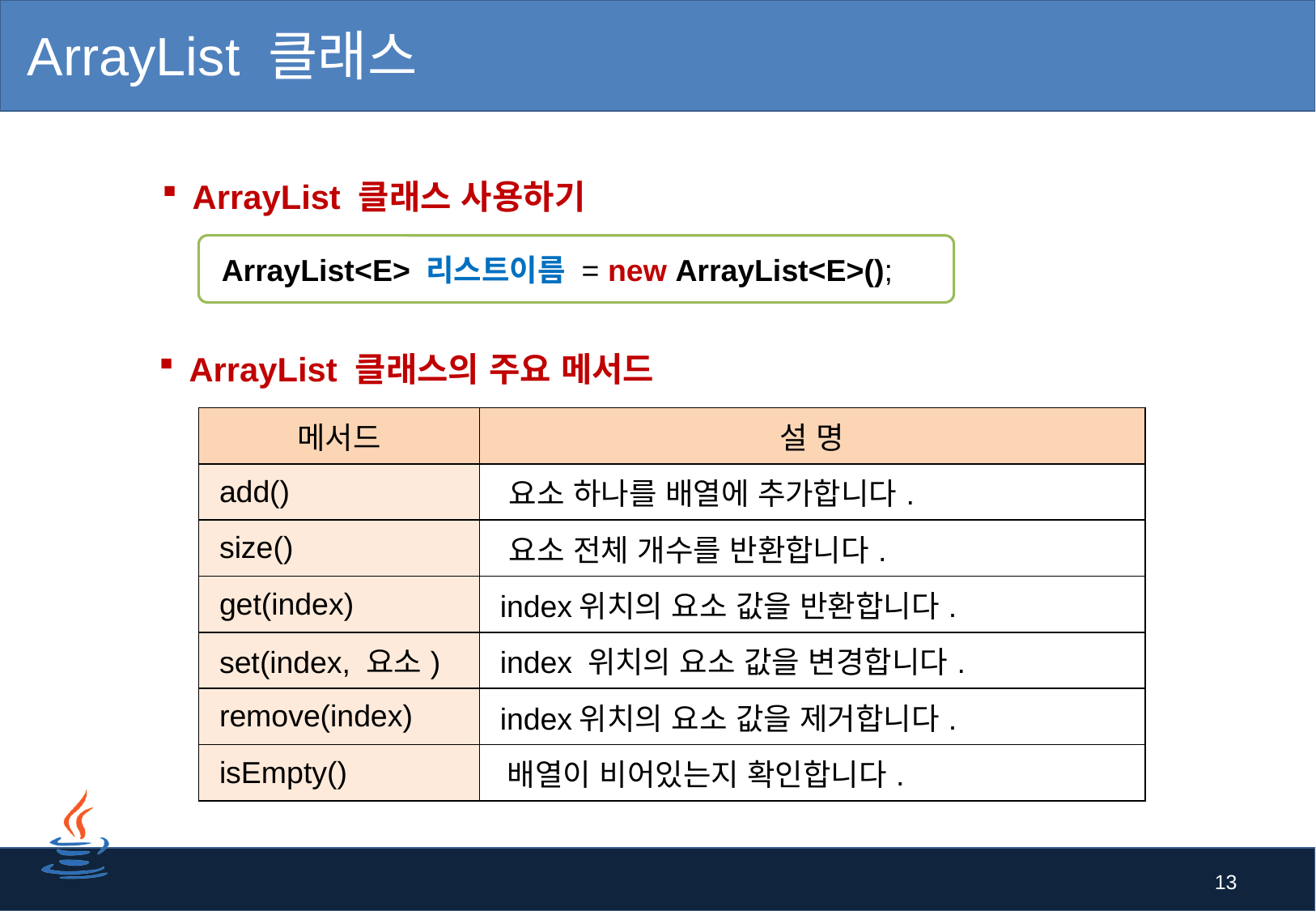

# ArrayList 클래스
ArrayList 클래스 사용하기
 ArrayList<E> 리스트이름 = new ArrayList<E>();
ArrayList 클래스의 주요 메서드
| 메서드 | 설 명 |
| --- | --- |
| add() | 요소 하나를 배열에 추가합니다. |
| size() | 요소 전체 개수를 반환합니다. |
| get(index) | index위치의 요소 값을 반환합니다. |
| set(index, 요소) | index 위치의 요소 값을 변경합니다. |
| remove(index) | index위치의 요소 값을 제거합니다. |
| isEmpty() | 배열이 비어있는지 확인합니다. |
13